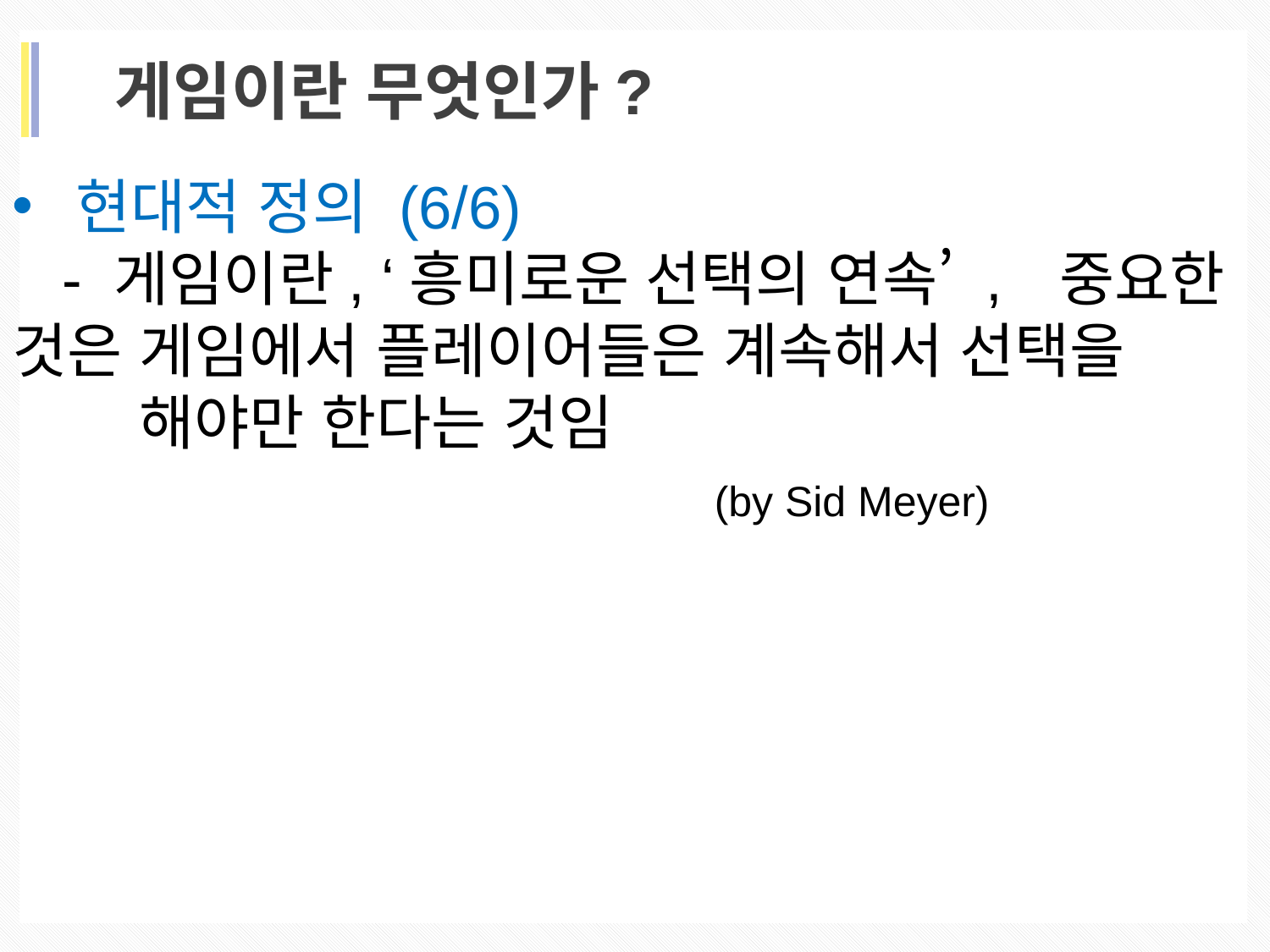

게임이란 무엇인가?
현대적 정의 (6/6)
   - 게임이란, ‘흥미로운 선택의 연속’ ,	 중요한 것은 	게임에서 플레이어들은 계속해서 선택을 		해야만 한다는 것임
					    (by Sid Meyer)